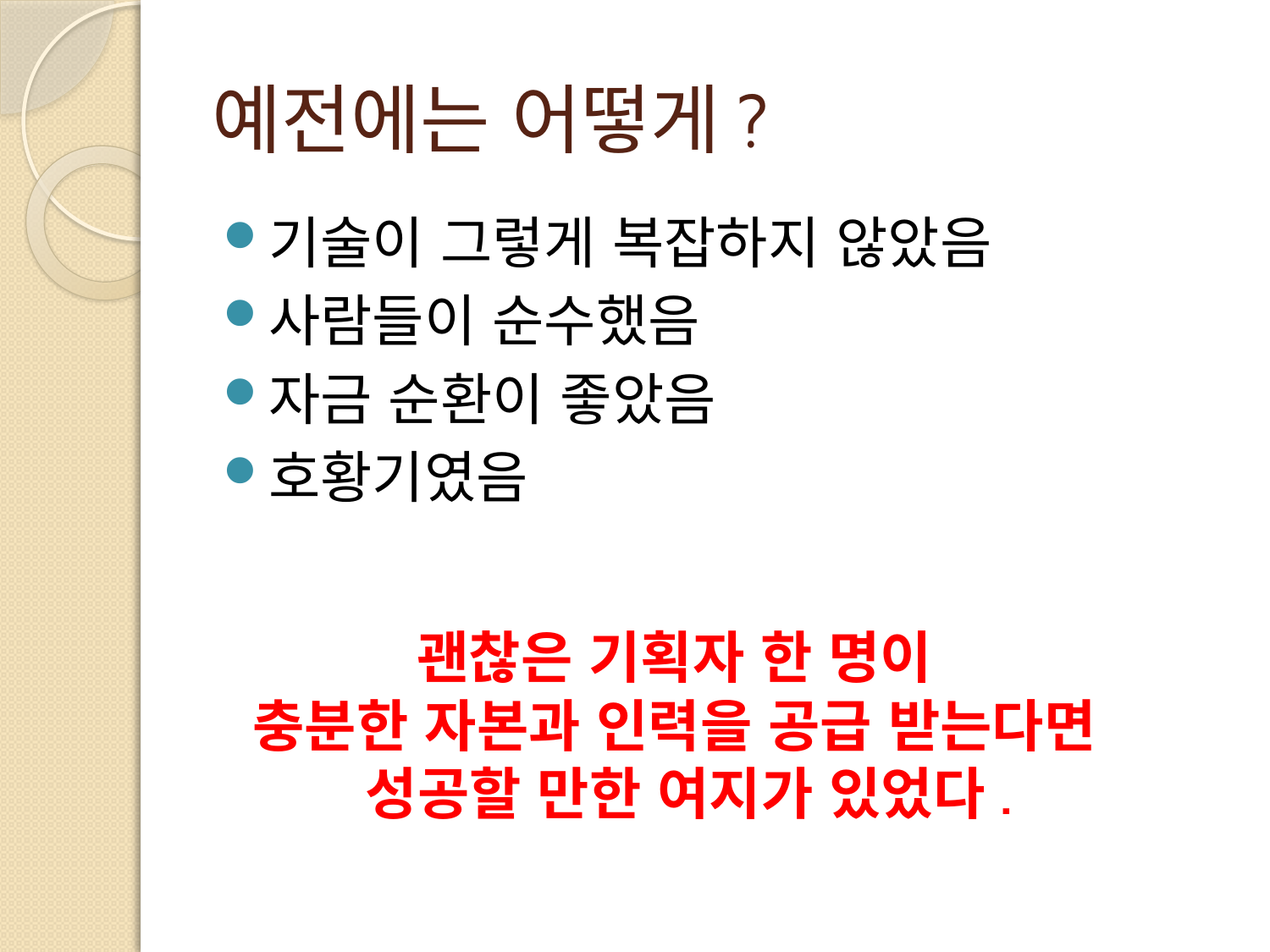

# 예전에는 어떻게?
기술이 그렇게 복잡하지 않았음
사람들이 순수했음
자금 순환이 좋았음
호황기였음
괜찮은 기획자 한 명이
충분한 자본과 인력을 공급 받는다면
 성공할 만한 여지가 있었다.